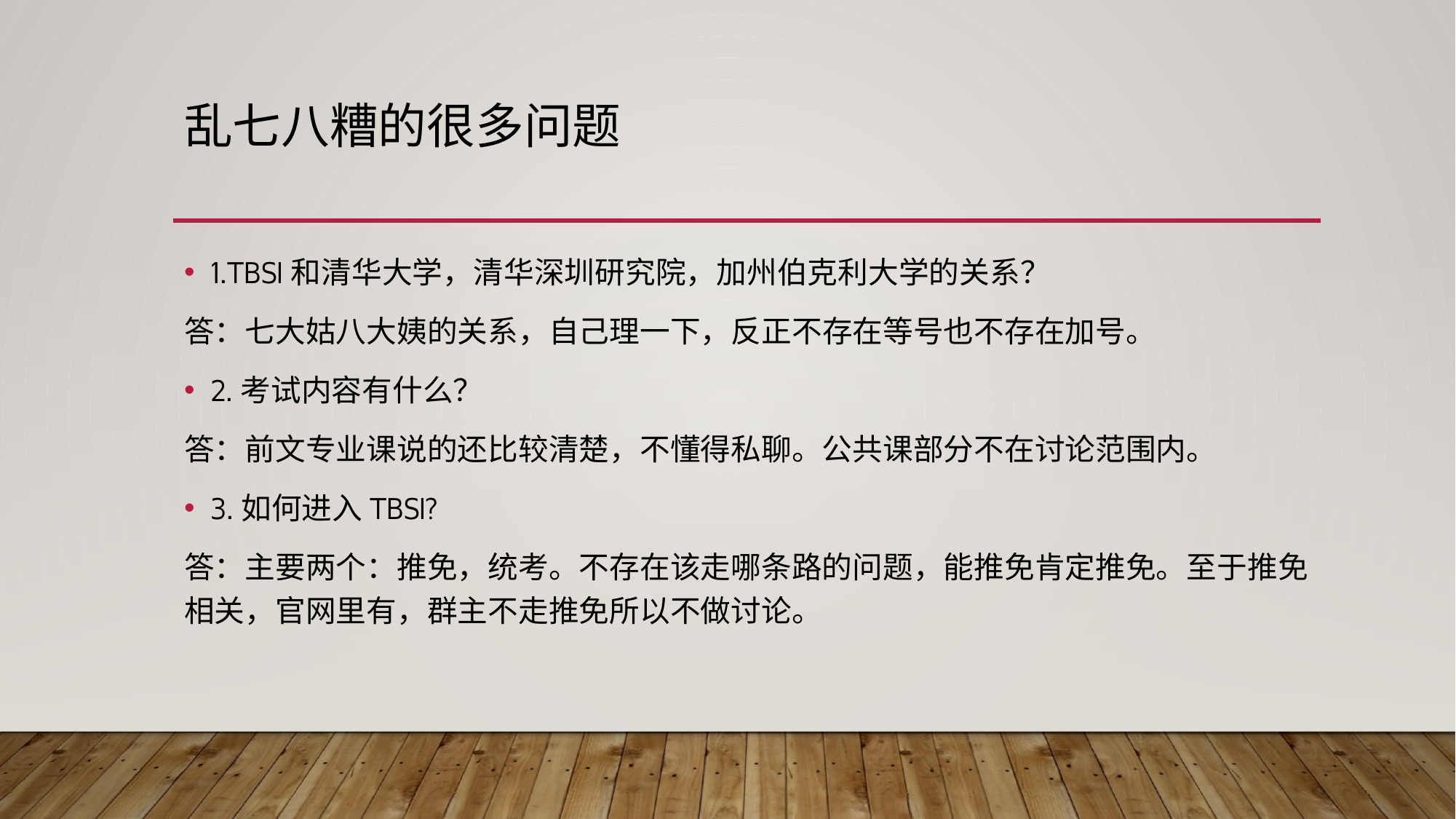

# 乱七八糟的很多问题
1.TBSI和清华大学，清华深圳研究院，加州伯克利大学的关系？
答：七大姑八大姨的关系，自己理一下，反正不存在等号也不存在加号。
2.考试内容有什么？
答：前文专业课说的还比较清楚，不懂得私聊。公共课部分不在讨论范围内。
3.如何进入TBSI?
答：主要两个：推免，统考。不存在该走哪条路的问题，能推免肯定推免。至于推免相关，官网里有，群主不走推免所以不做讨论。